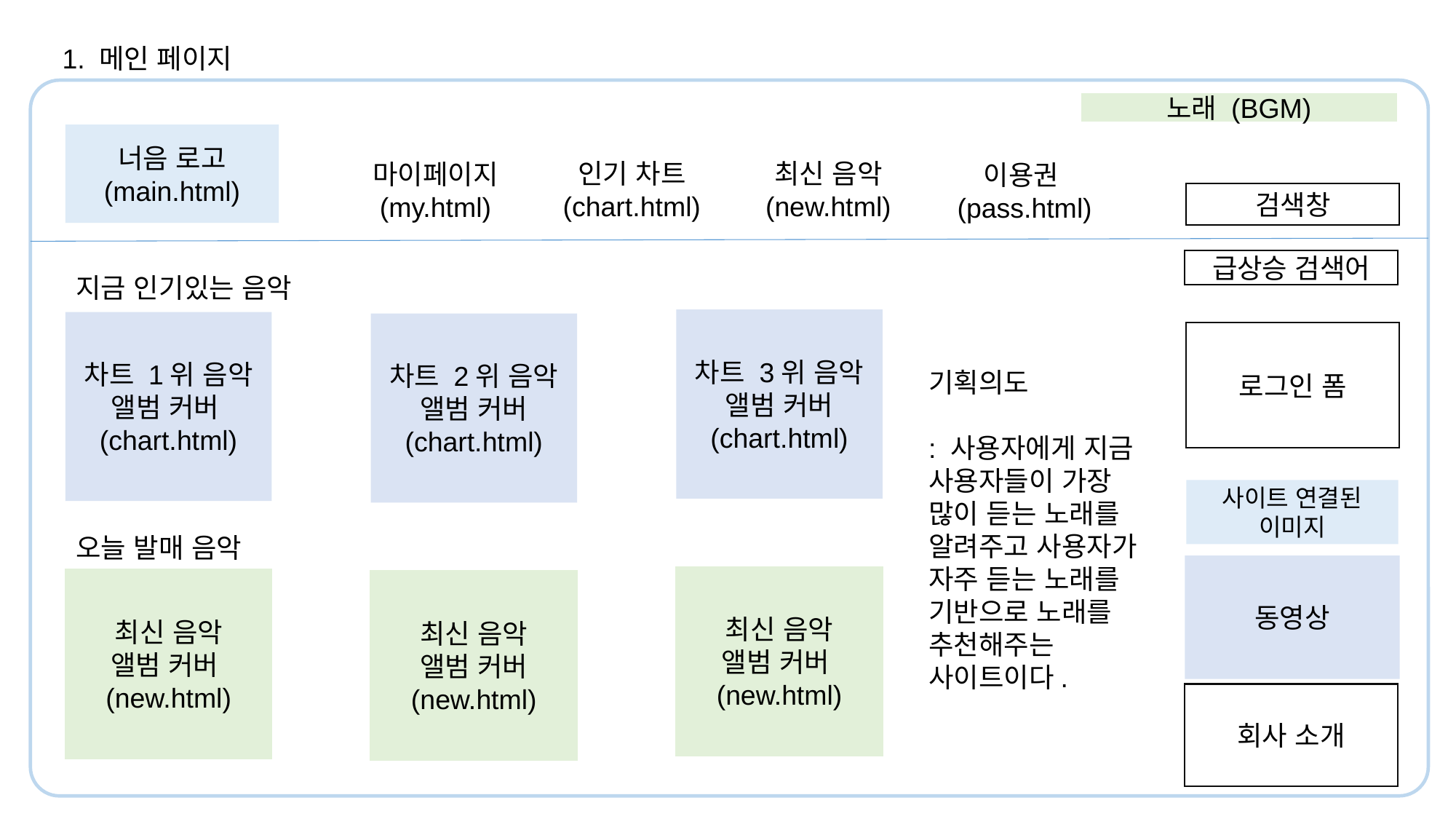

1. 메인 페이지

노래 (BGM)
너음 로고
(main.html)
최신 음악 (new.html)
마이페이지 (my.html)
인기 차트 (chart.html)
이용권(pass.html)
검색창
급상승 검색어
지금 인기있는 음악
차트 3위 음악
앨범 커버 (chart.html)
차트 1위 음악
앨범 커버(chart.html)
차트 2위 음악
앨범 커버 (chart.html)
로그인 폼
기획의도

: 사용자에게 지금 사용자들이 가장 많이 듣는 노래를 알려주고 사용자가 자주 듣는 노래를 기반으로 노래를 추천해주는 사이트이다.
사이트 연결된
이미지
오늘 발매 음악
동영상
최신 음악
앨범 커버
(new.html)
최신 음악
앨범 커버
(new.html)
최신 음악
앨범 커버
(new.html)
회사 소개